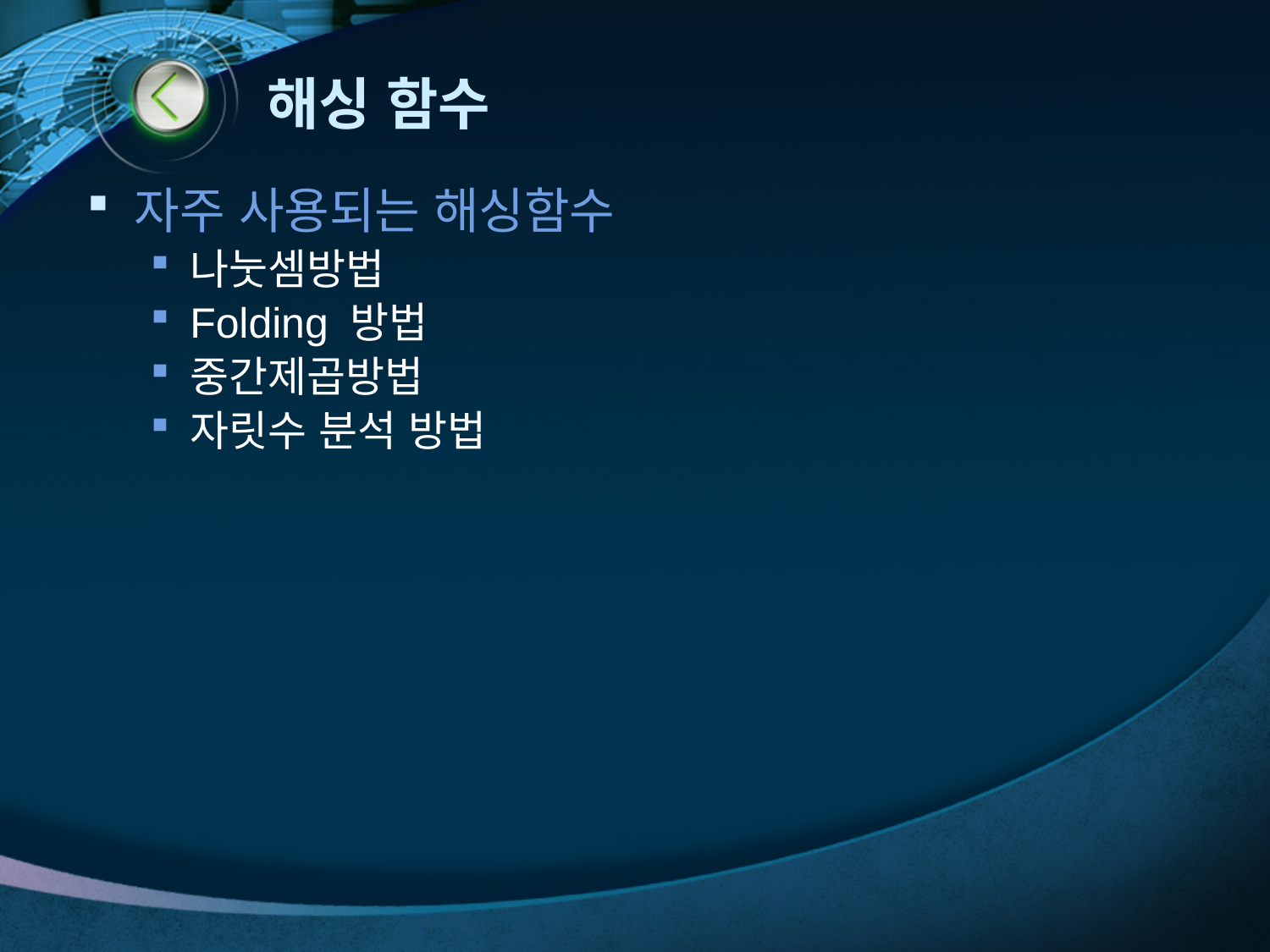

# 해싱 함수
자주 사용되는 해싱함수
나눗셈방법
Folding 방법
중간제곱방법
자릿수 분석 방법